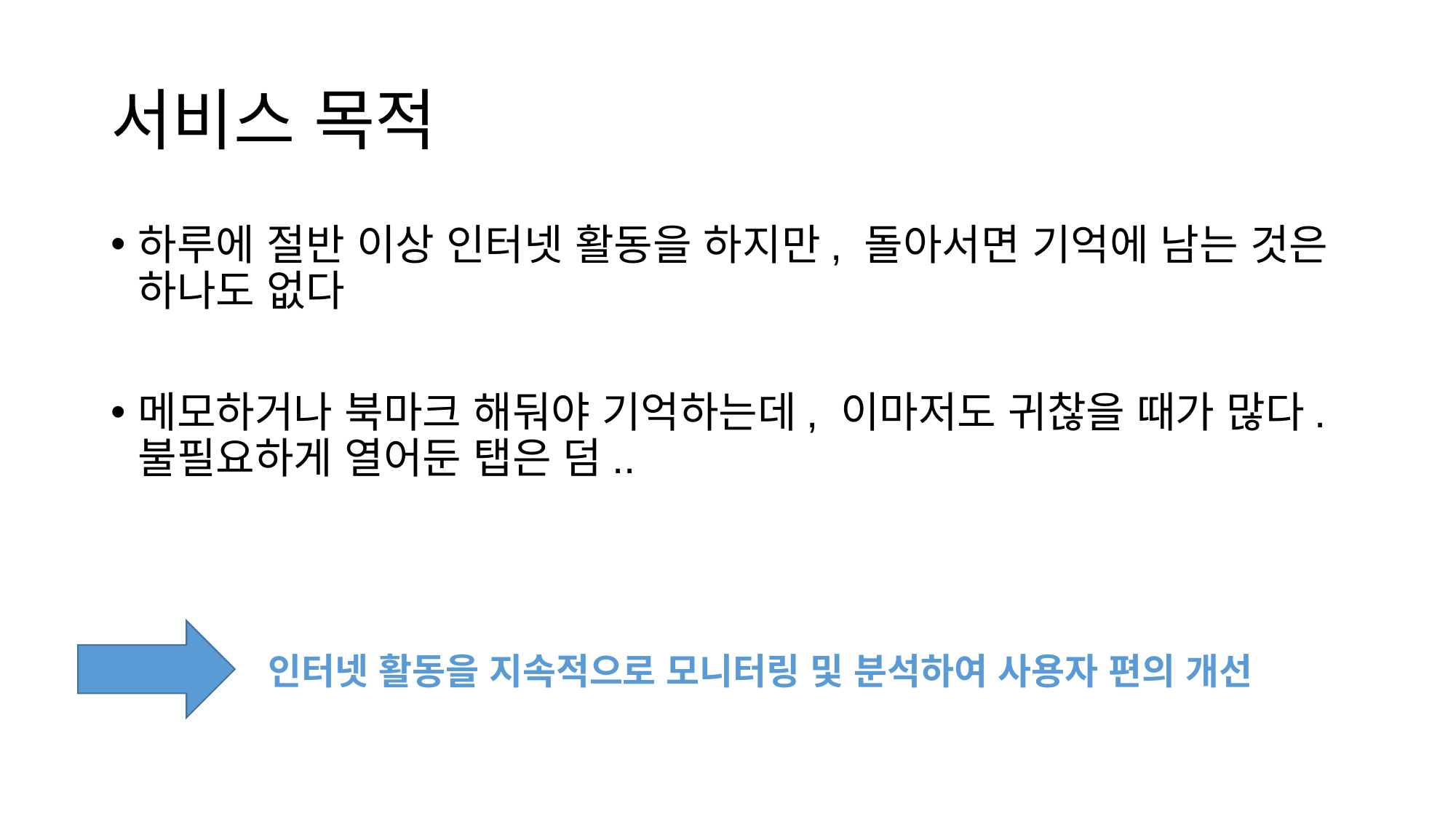

# 서비스 목적
하루에 절반 이상 인터넷 활동을 하지만, 돌아서면 기억에 남는 것은 하나도 없다

메모하거나 북마크 해둬야 기억하는데, 이마저도 귀찮을 때가 많다. 불필요하게 열어둔 탭은 덤..

인터넷 활동을 지속적으로 모니터링 및 분석하여 사용자 편의 개선